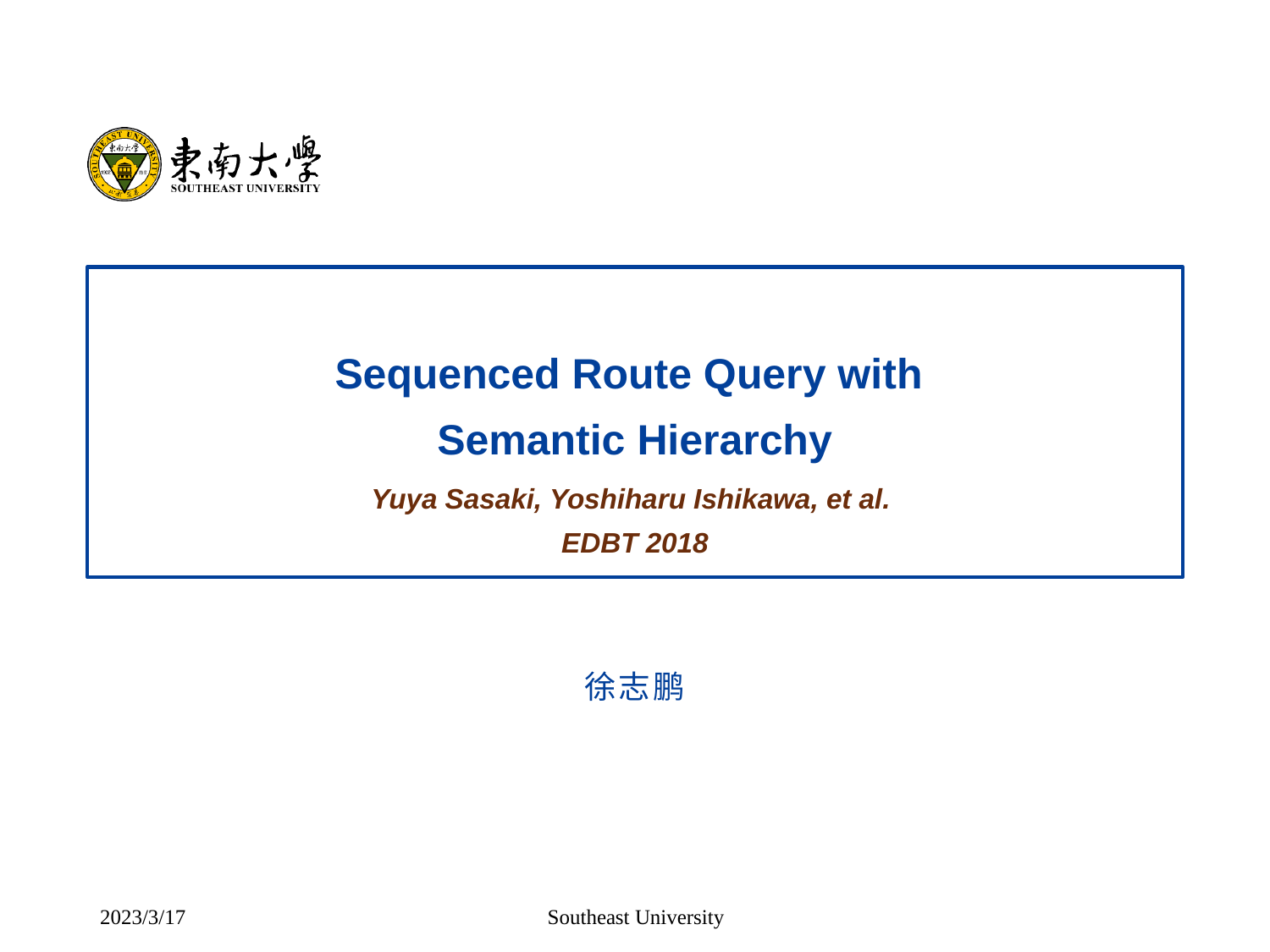

Sequenced Route Query with
Semantic Hierarchy
Yuya Sasaki, Yoshiharu Ishikawa, et al.
EDBT 2018
徐志鹏